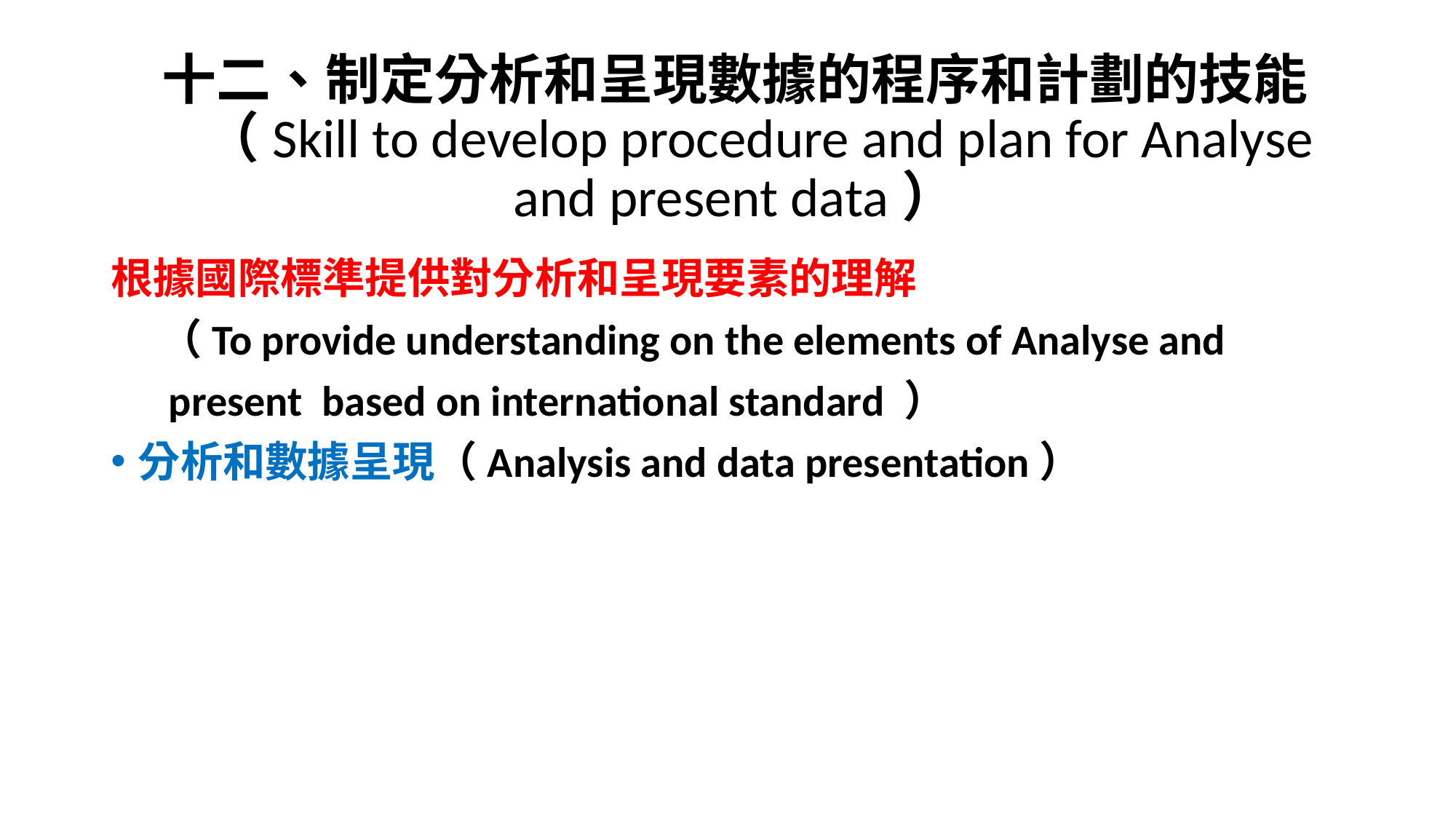

# 十二、制定分析和呈現數據的程序和計劃的技能 （Skill to develop procedure and plan for Analyse and present data）
根據國際標準提供對分析和呈現要素的理解
    （To provide understanding on the elements of Analyse and
      present  based on international standard ）
分析和數據呈現（Analysis and data presentation）